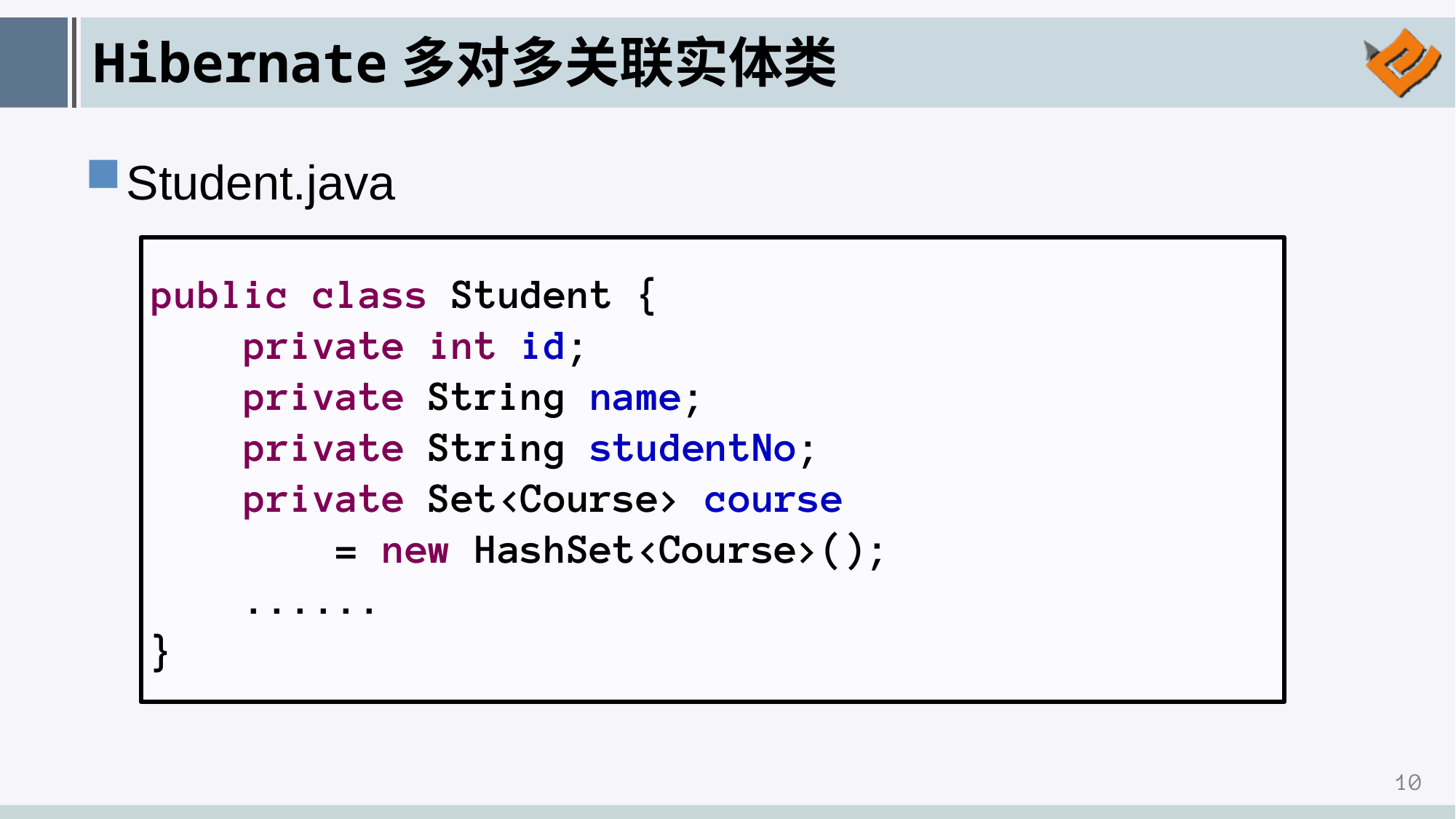

# Hibernate多对多关联实体类
Student.java
public class Student {
    private int id;
    private String name;
    private String studentNo;
    private Set<Course> course
        = new HashSet<Course>();
    ......
}